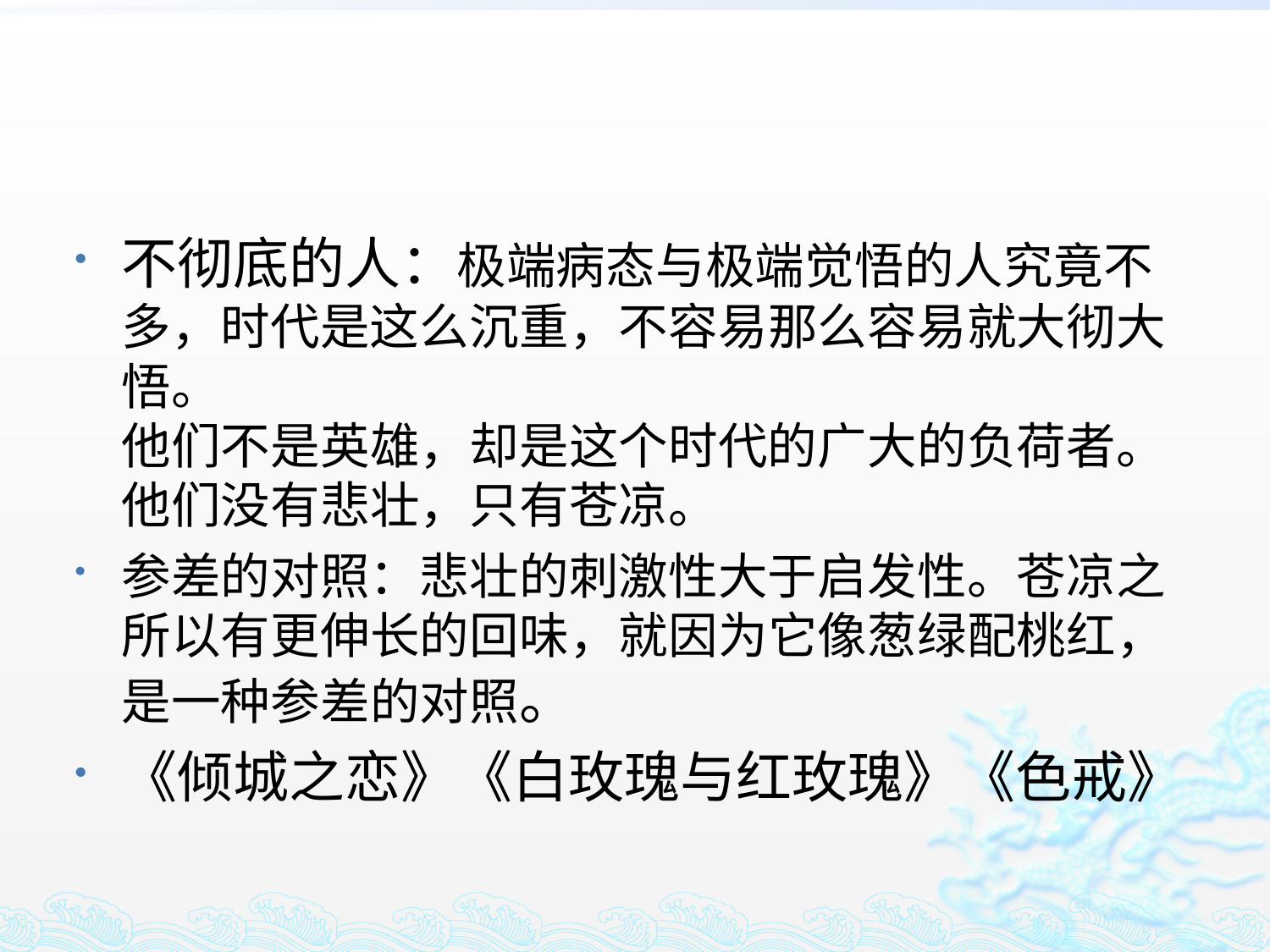

#
不彻底的人：极端病态与极端觉悟的人究竟不多，时代是这么沉重，不容易那么容易就大彻大悟。
他们不是英雄，却是这个时代的广大的负荷者。他们没有悲壮，只有苍凉。
参差的对照：悲壮的刺激性大于启发性。苍凉之所以有更伸长的回味，就因为它像葱绿配桃红，是一种参差的对照。
《倾城之恋》《白玫瑰与红玫瑰》《色戒》